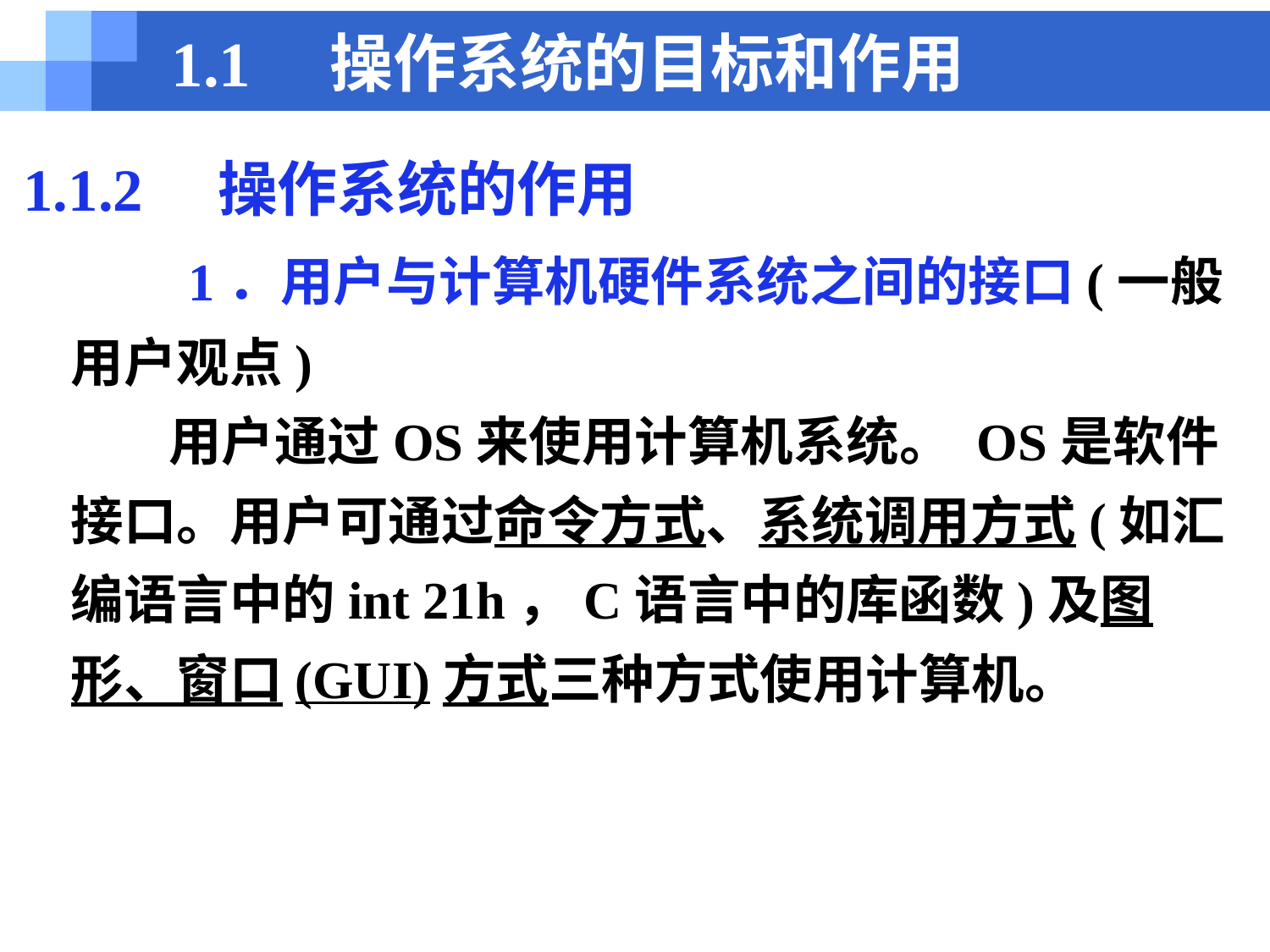

# 1.1　操作系统的目标和作用
1.1.2　操作系统的作用
           1．用户与计算机硬件系统之间的接口(一般用户观点)
           用户通过OS来使用计算机系统。 OS是软件接口。用户可通过命令方式、系统调用方式(如汇编语言中的int 21h，C语言中的库函数)及图形、窗口(GUI)方式三种方式使用计算机。